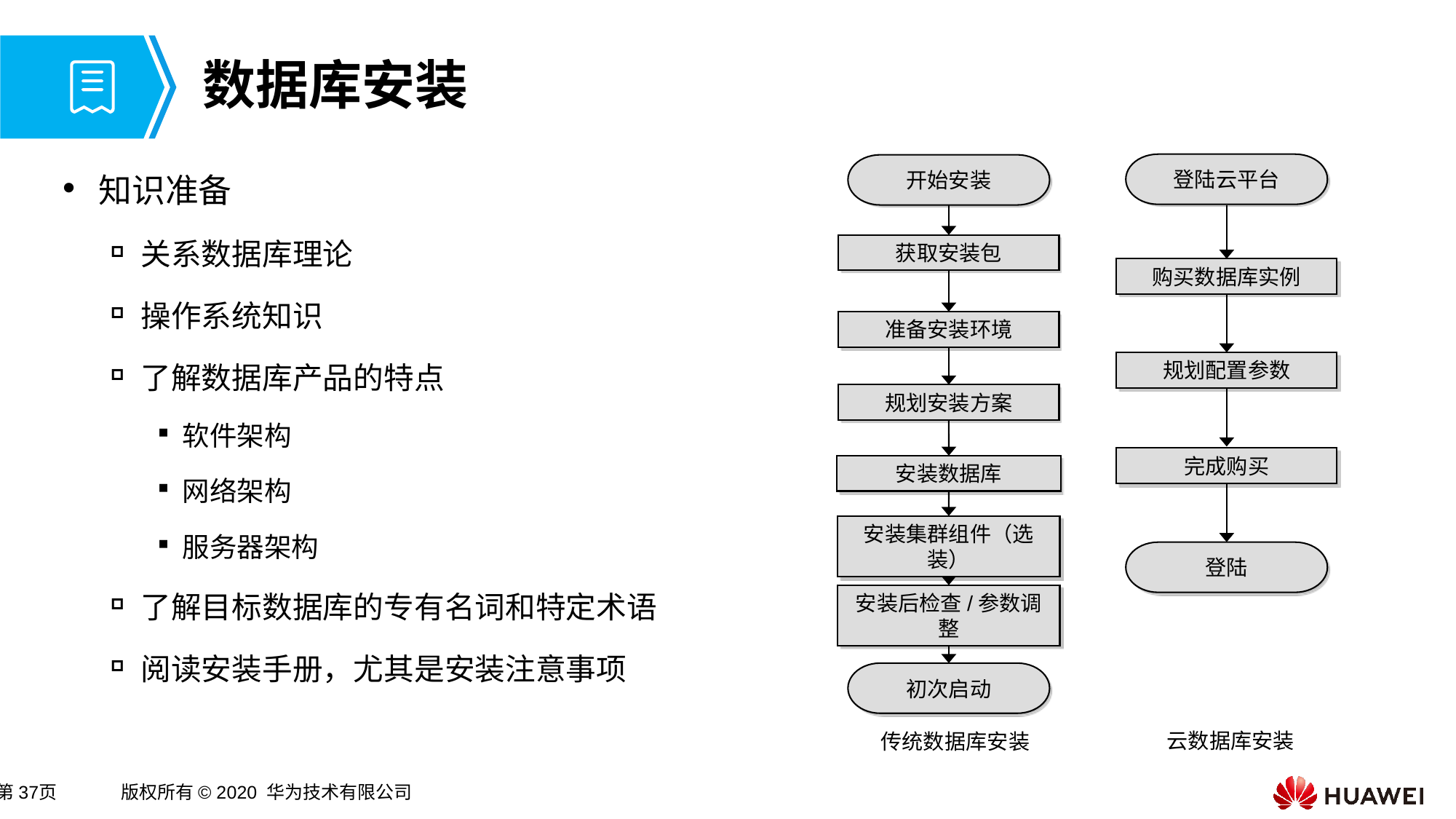

# 数据库安装
知识准备
关系数据库理论
操作系统知识
了解数据库产品的特点
软件架构
网络架构
服务器架构
了解目标数据库的专有名词和特定术语
阅读安装手册，尤其是安装注意事项

登陆云平台
开始安装
获取安装包
购买数据库实例
准备安装环境
规划配置参数
规划安装方案
完成购买
安装数据库
安装集群组件（选装）
登陆
安装后检查/参数调整
初次启动
云数据库安装
传统数据库安装